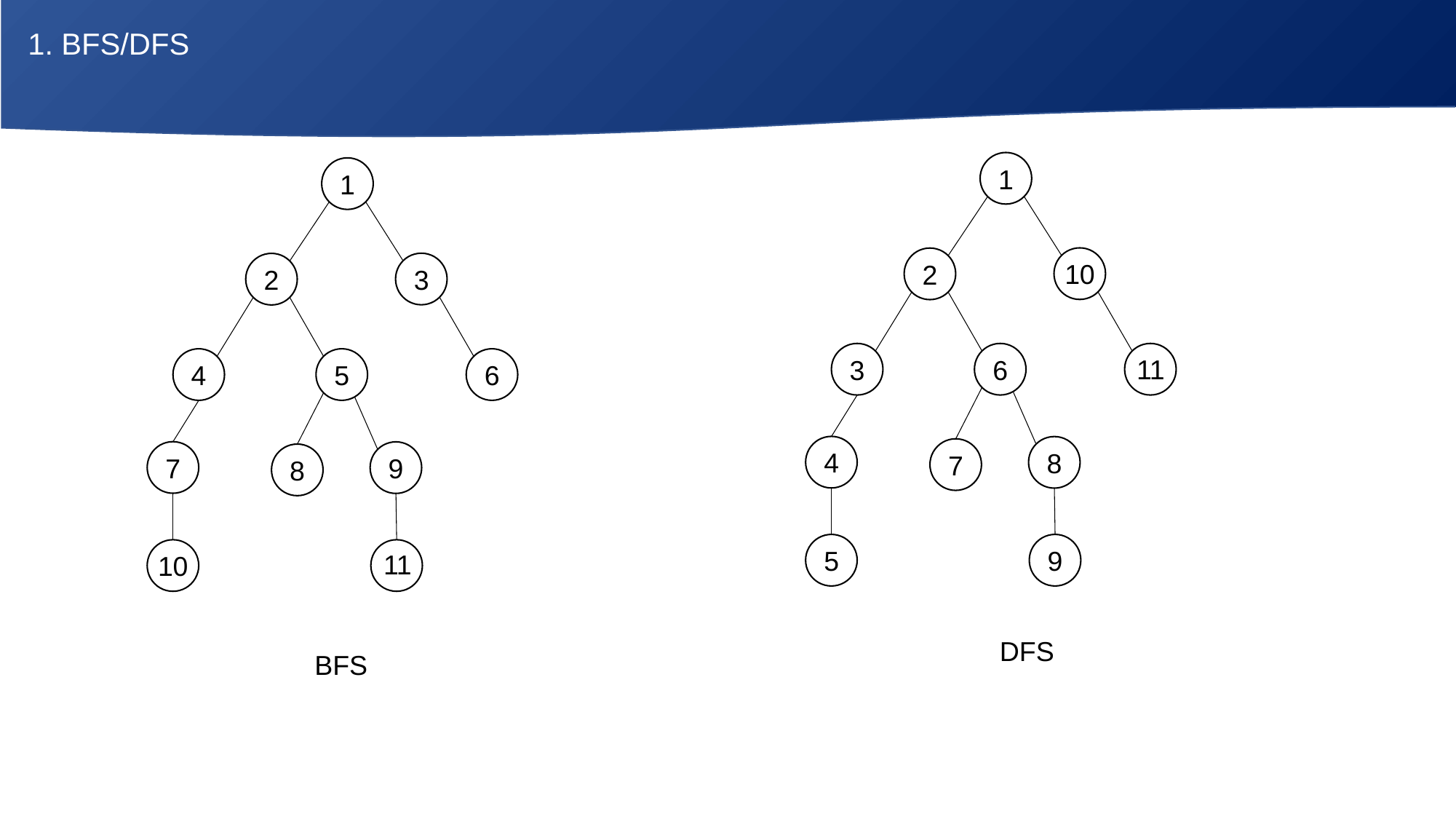

1. BFS/DFS
# 매주 1 과제 LV2
1

2
3
6

4
8
7
5
9
1
3
2
4
5
6
7
9
8

11
10
10
11
DFS
BFS